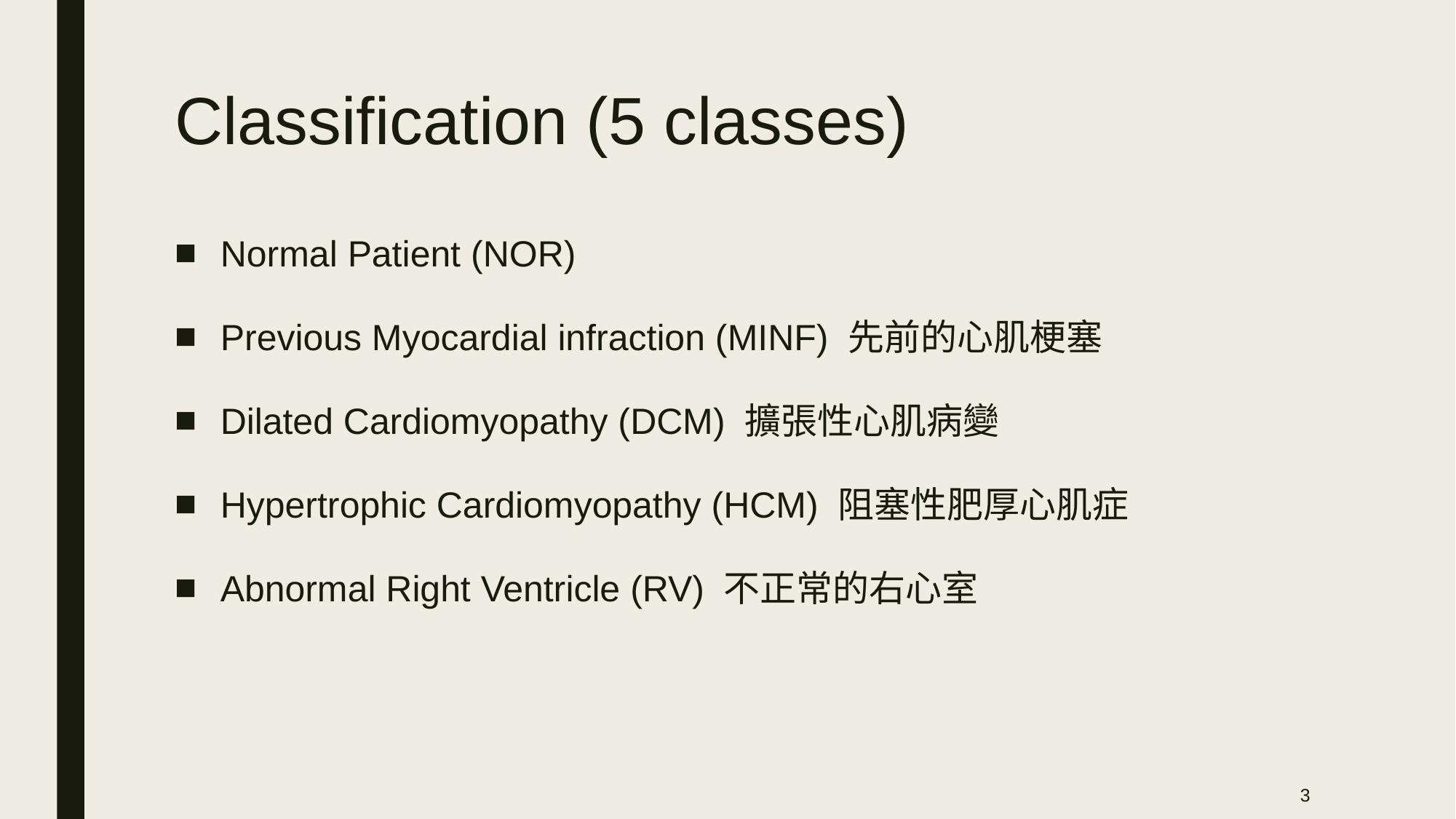

# Classification (5 classes)
Normal Patient (NOR)
Previous Myocardial infraction (MINF) 先前的心肌梗塞
Dilated Cardiomyopathy (DCM) 擴張性心肌病變
Hypertrophic Cardiomyopathy (HCM) 阻塞性肥厚心肌症
Abnormal Right Ventricle (RV) 不正常的右心室
3